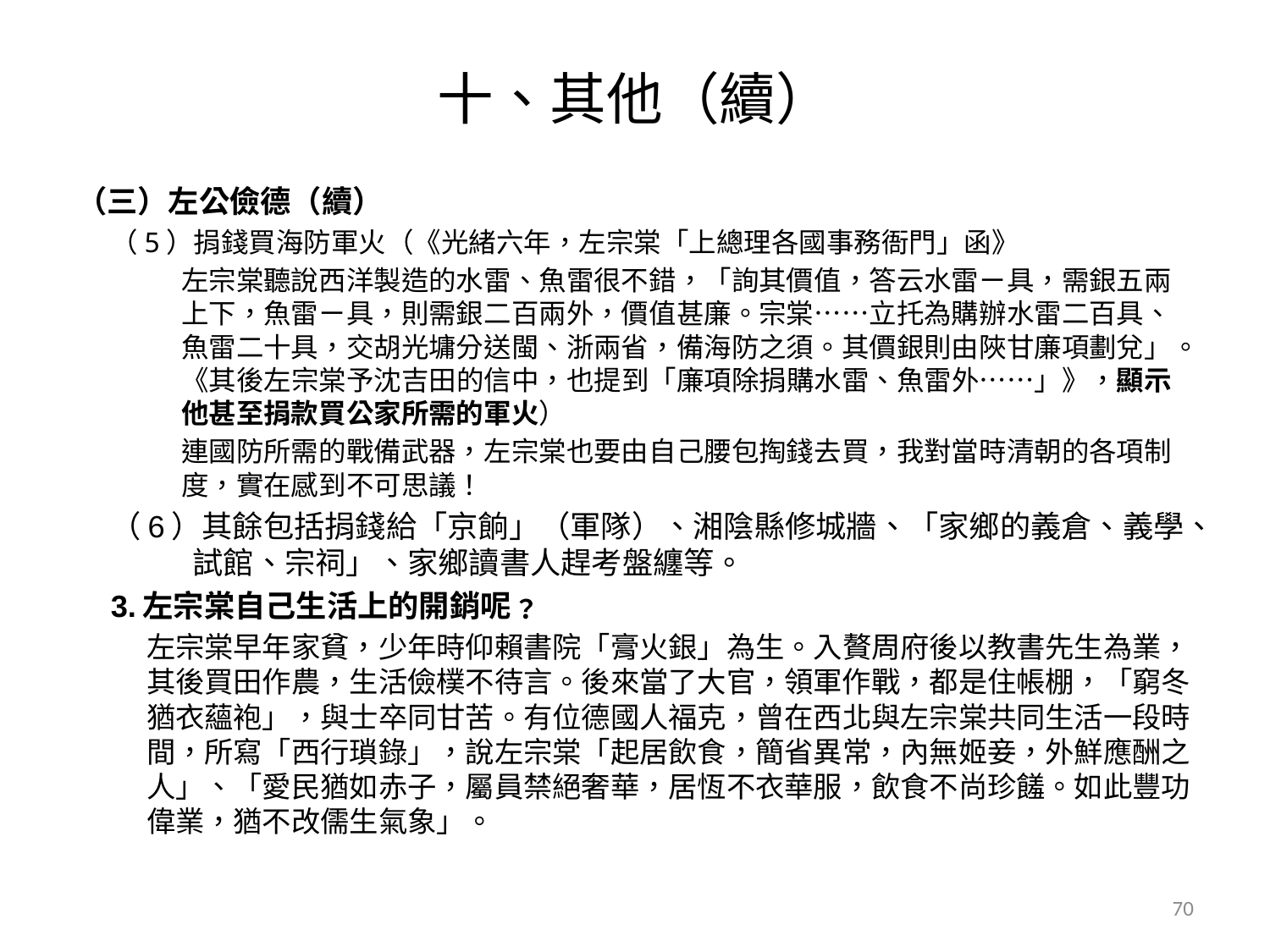

# 十、其他（續）
（三）左公儉德（續）
（5）捐錢買海防軍火（《光緒六年，左宗棠「上總理各國事務衙門」函》
左宗棠聽說西洋製造的水雷、魚雷很不錯，「詢其價值，答云水雷ㄧ具，需銀五兩上下，魚雷ㄧ具，則需銀二百兩外，價值甚廉。宗棠⋯⋯立托為購辦水雷二百具、魚雷二十具，交胡光墉分送閩、浙兩省，備海防之須。其價銀則由陜甘廉項劃兌」。《其後左宗棠予沈吉田的信中，也提到「廉項除捐購水雷、魚雷外⋯⋯」》，顯示他甚至捐款買公家所需的軍火）
連國防所需的戰備武器，左宗棠也要由自己腰包掏錢去買，我對當時清朝的各項制度，實在感到不可思議！
（6）其餘包括捐錢給「京餉」（軍隊）、湘陰縣修城牆、「家鄉的義倉、義學、試館、宗祠」、家鄉讀書人趕考盤纏等。
3.左宗棠自己生活上的開銷呢﹖
左宗棠早年家貧，少年時仰賴書院「膏火銀」為生。入贅周府後以教書先生為業，其後買田作農，生活儉樸不待言。後來當了大官，領軍作戰，都是住帳棚，「窮冬猶衣蘊袍」，與士卒同甘苦。有位德國人福克，曾在西北與左宗棠共同生活一段時間，所寫「西行瑣錄」，說左宗棠「起居飲食，簡省異常，內無姬妾，外鮮應酬之人」、「愛民猶如赤子，屬員禁絕奢華，居恆不衣華服，飲食不尚珍饈。如此豐功偉業，猶不改儒生氣象」。

70